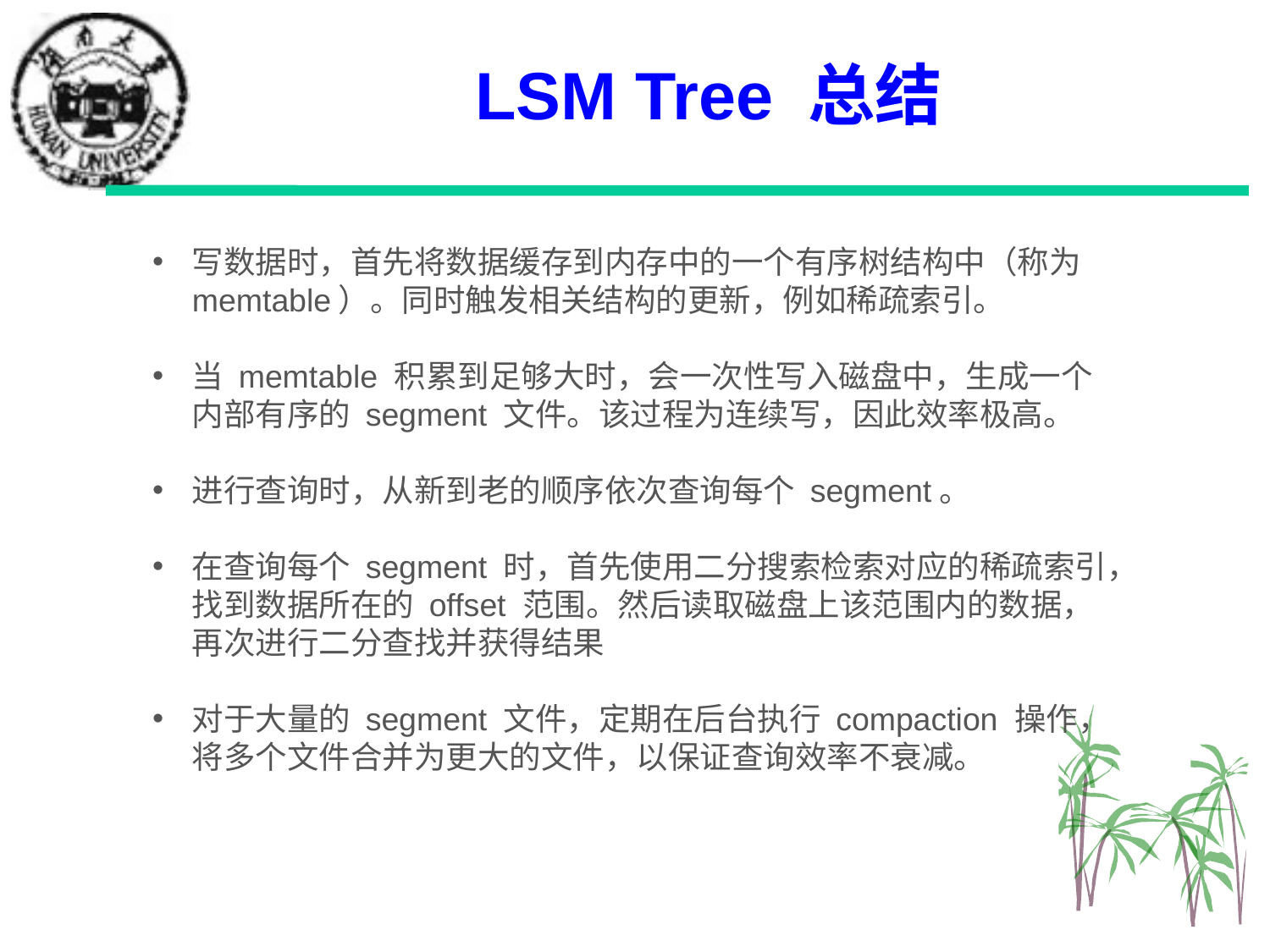

LSM Tree 总结
写数据时，首先将数据缓存到内存中的一个有序树结构中（称为 memtable）。同时触发相关结构的更新，例如稀疏索引。

当 memtable 积累到足够大时，会一次性写入磁盘中，生成一个内部有序的 segment 文件。该过程为连续写，因此效率极高。

进行查询时，从新到老的顺序依次查询每个 segment。

在查询每个 segment 时，首先使用二分搜索检索对应的稀疏索引，找到数据所在的 offset 范围。然后读取磁盘上该范围内的数据，再次进行二分查找并获得结果

对于大量的 segment 文件，定期在后台执行 compaction 操作，将多个文件合并为更大的文件，以保证查询效率不衰减。